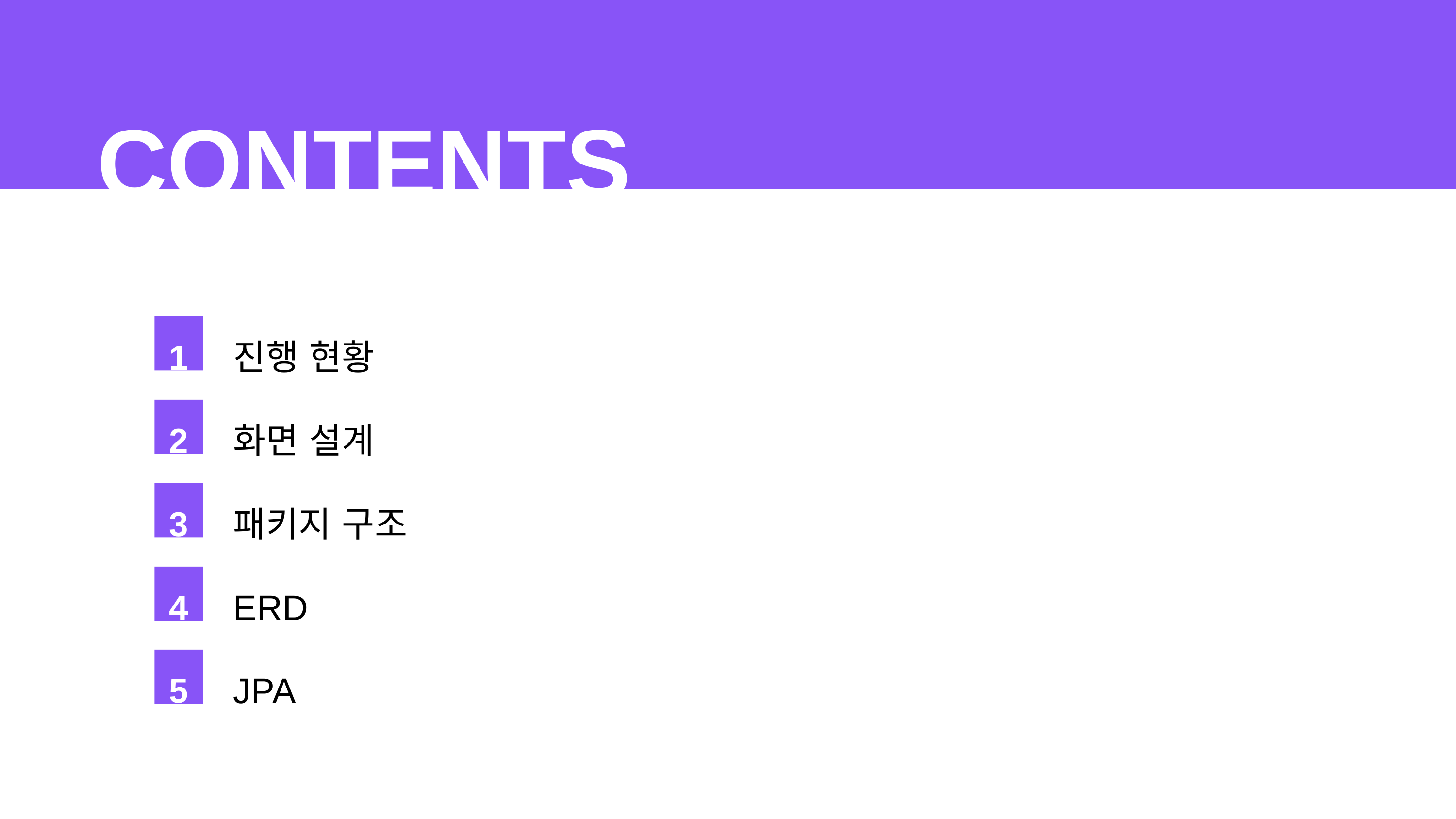

CONTENTS
진행 현황
1

화면 설계
2

패키지 구조
3

ERD
4

JPA
5